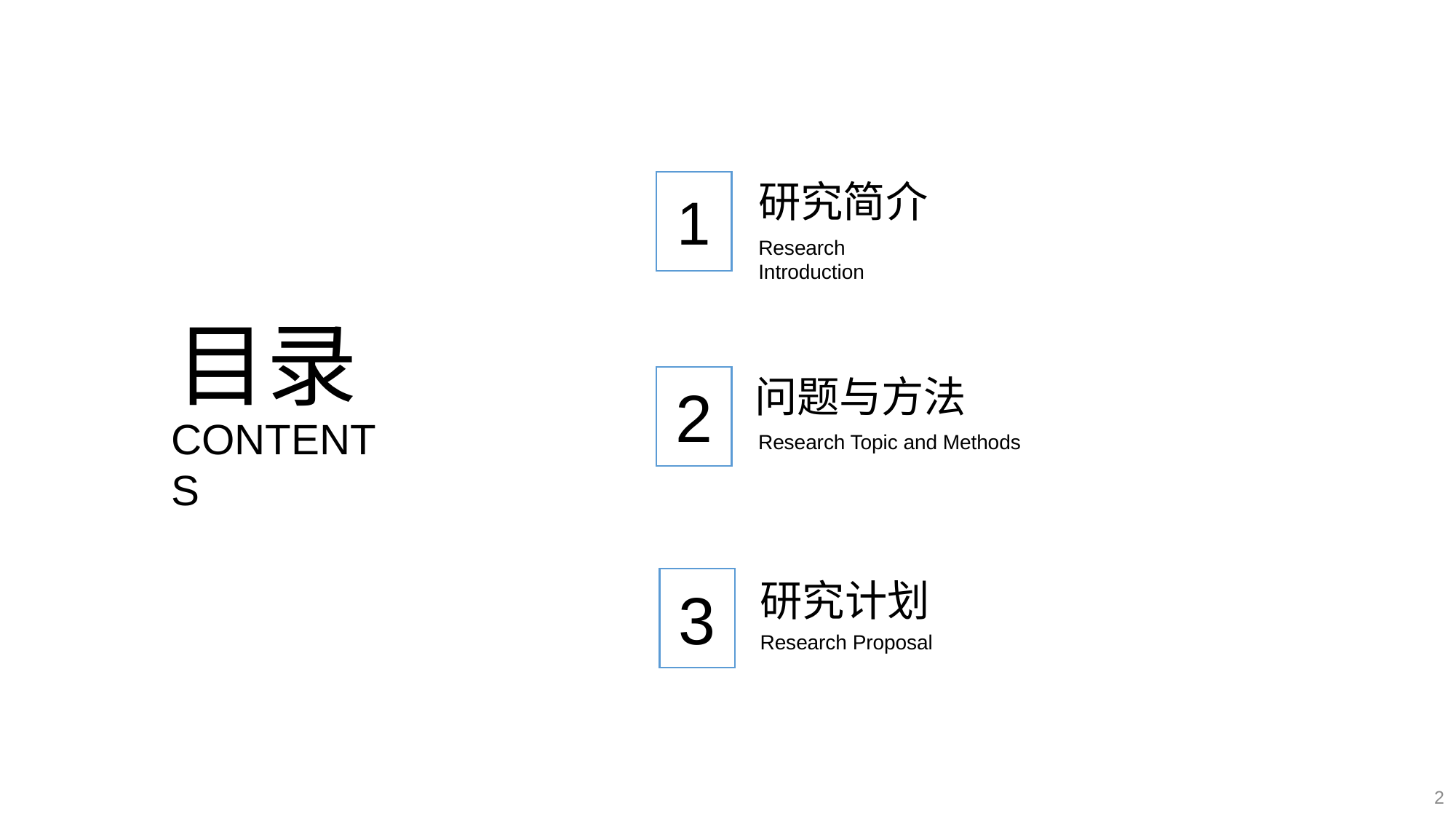

研究简介
Research Introduction

1
目录
问题与方法
Research Topic and Methods

2
CONTENTS
研究计划
Research Proposal

3
2